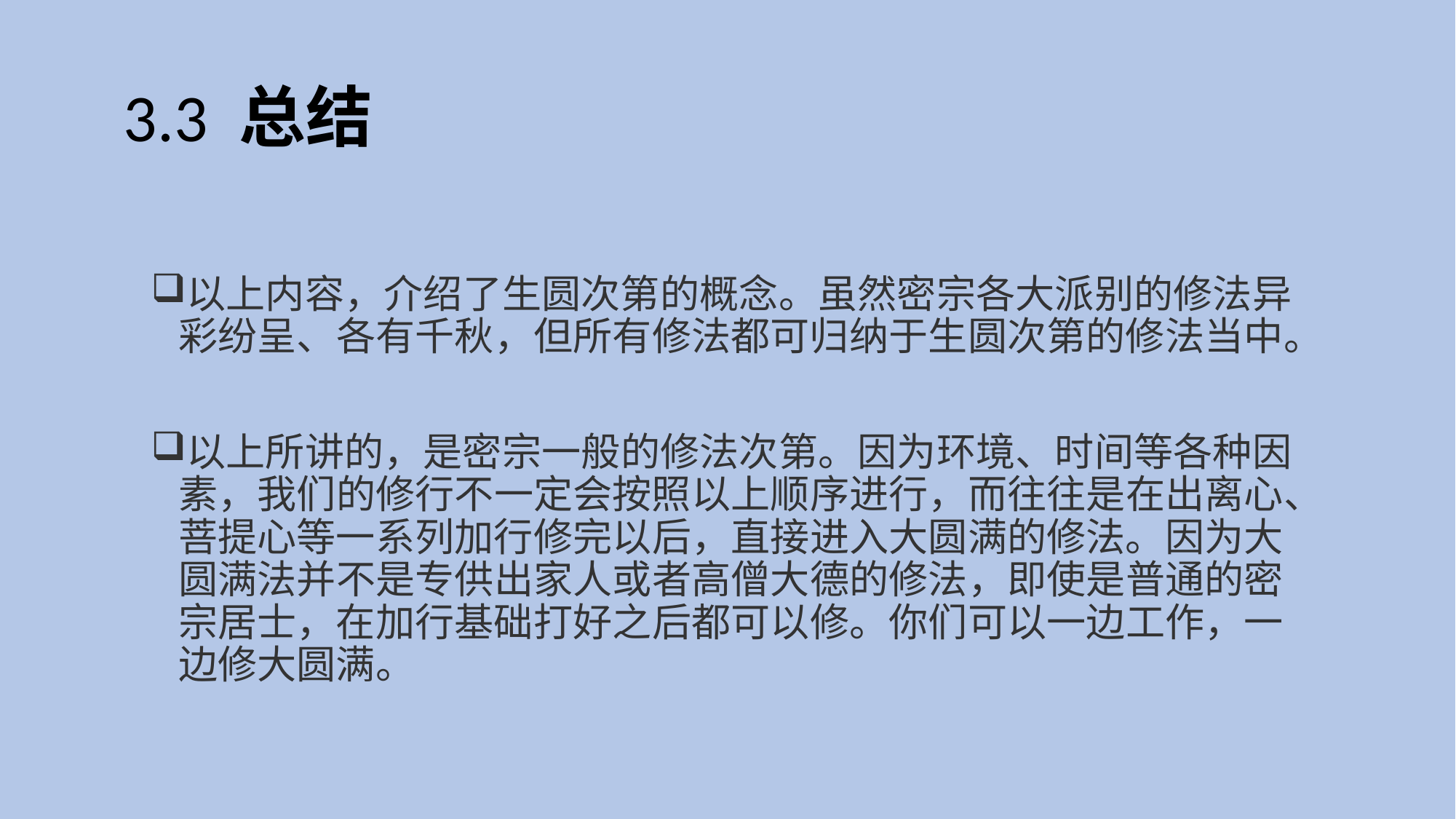

# 3.3 总结

以上内容，介绍了生圆次第的概念。虽然密宗各大派别的修法异彩纷呈、各有千秋，但所有修法都可归纳于生圆次第的修法当中。

以上所讲的，是密宗一般的修法次第。因为环境、时间等各种因素，我们的修行不一定会按照以上顺序进行，而往往是在出离心、菩提心等一系列加行修完以后，直接进入大圆满的修法。因为大圆满法并不是专供出家人或者高僧大德的修法，即使是普通的密宗居士，在加行基础打好之后都可以修。你们可以一边工作，一边修大圆满。